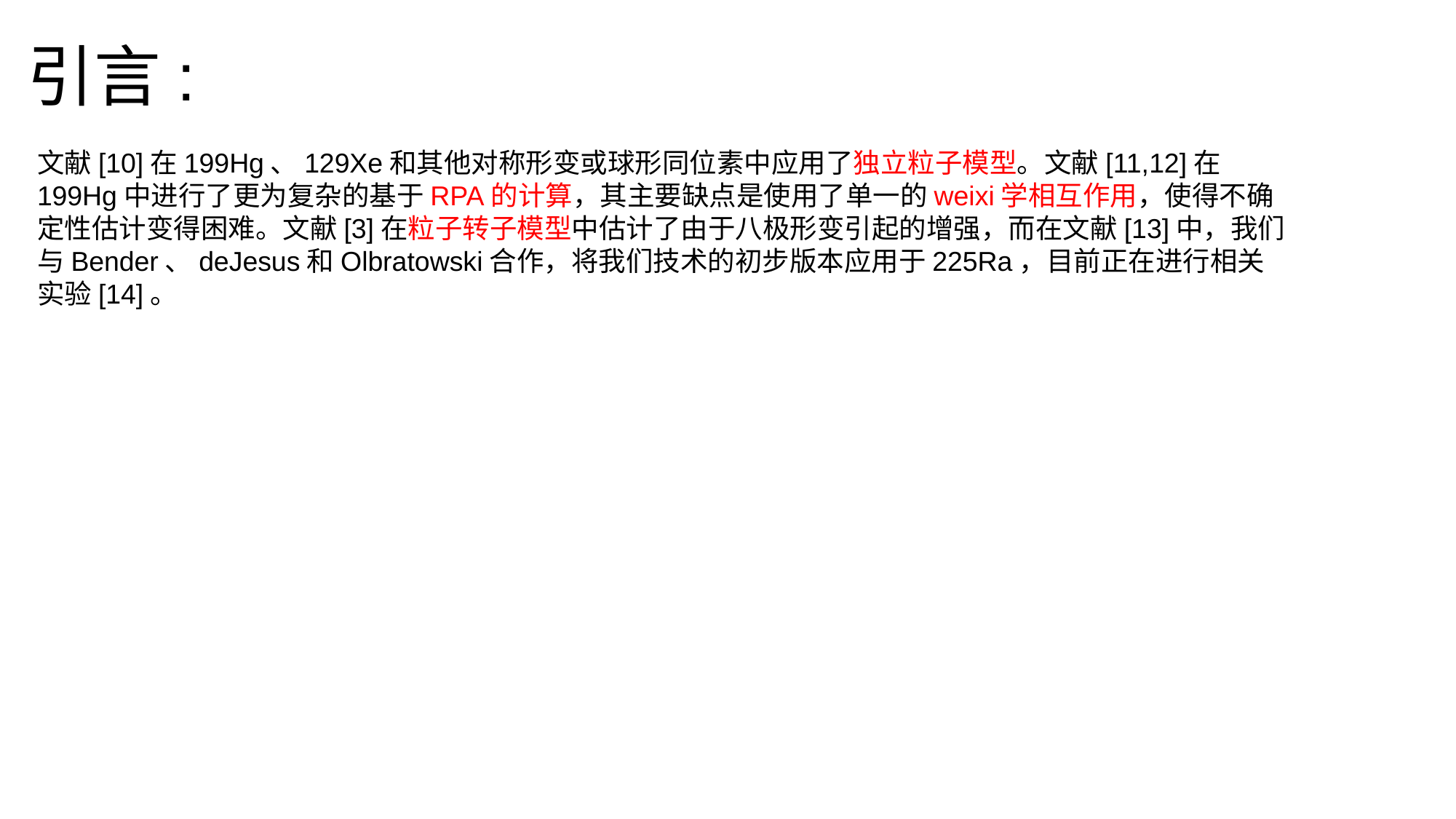

# 引言:
文献[10]在199Hg、129Xe和其他对称形变或球形同位素中应用了独立粒子模型。文献[11,12]在199Hg中进行了更为复杂的基于RPA的计算，其主要缺点是使用了单一的weixi学相互作用，使得不确定性估计变得困难。文献[3]在粒子转子模型中估计了由于八极形变引起的增强，而在文献[13]中，我们与Bender、deJesus和Olbratowski合作，将我们技术的初步版本应用于225Ra，目前正在进行相关实验[14]。